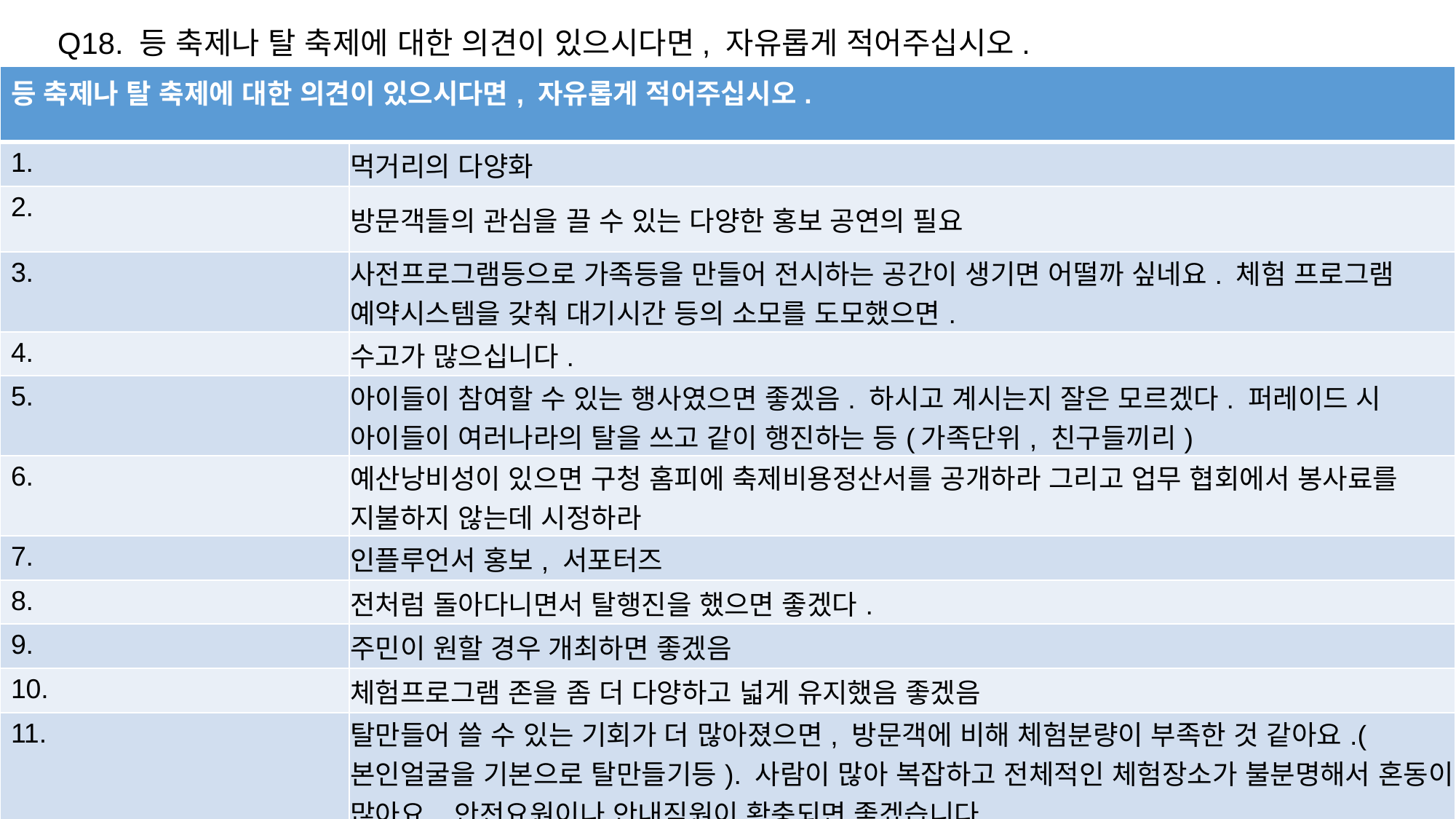

Q18. 등 축제나 탈 축제에 대한 의견이 있으시다면, 자유롭게 적어주십시오.
| 등 축제나 탈 축제에 대한 의견이 있으시다면, 자유롭게 적어주십시오. |  |
| --- | --- |
| 1. | 먹거리의 다양화 |
| 2. | 방문객들의 관심을 끌 수 있는 다양한 홍보 공연의 필요 |
| 3. | 사전프로그램등으로 가족등을 만들어 전시하는 공간이 생기면 어떨까 싶네요. 체험 프로그램 예약시스템을 갖춰 대기시간 등의 소모를 도모했으면. |
| 4. | 수고가 많으십니다. |
| 5. | 아이들이 참여할 수 있는 행사였으면 좋겠음. 하시고 계시는지 잘은 모르겠다. 퍼레이드 시 아이들이 여러나라의 탈을 쓰고 같이 행진하는 등(가족단위, 친구들끼리) |
| 6. | 예산낭비성이 있으면 구청 홈피에 축제비용정산서를 공개하라 그리고 업무 협회에서 봉사료를 지불하지 않는데 시정하라 |
| 7. | 인플루언서 홍보, 서포터즈 |
| 8. | 전처럼 돌아다니면서 탈행진을 했으면 좋겠다. |
| 9. | 주민이 원할 경우 개최하면 좋겠음 |
| 10. | 체험프로그램 존을 좀 더 다양하고 넓게 유지했음 좋겠음 |
| 11. | 탈만들어 쓸 수 있는 기회가 더 많아졌으면, 방문객에 비해 체험분량이 부족한 것 같아요.(본인얼굴을 기본으로 탈만들기등). 사람이 많아 복잡하고 전체적인 체험장소가 불분명해서 혼동이 많아요. 안전요원이나 안내직원이 확충되면 좋겠습니다. |
| 12. | 탈축제는 노원구 특징을 살린 축제로 볼 수 없다 |